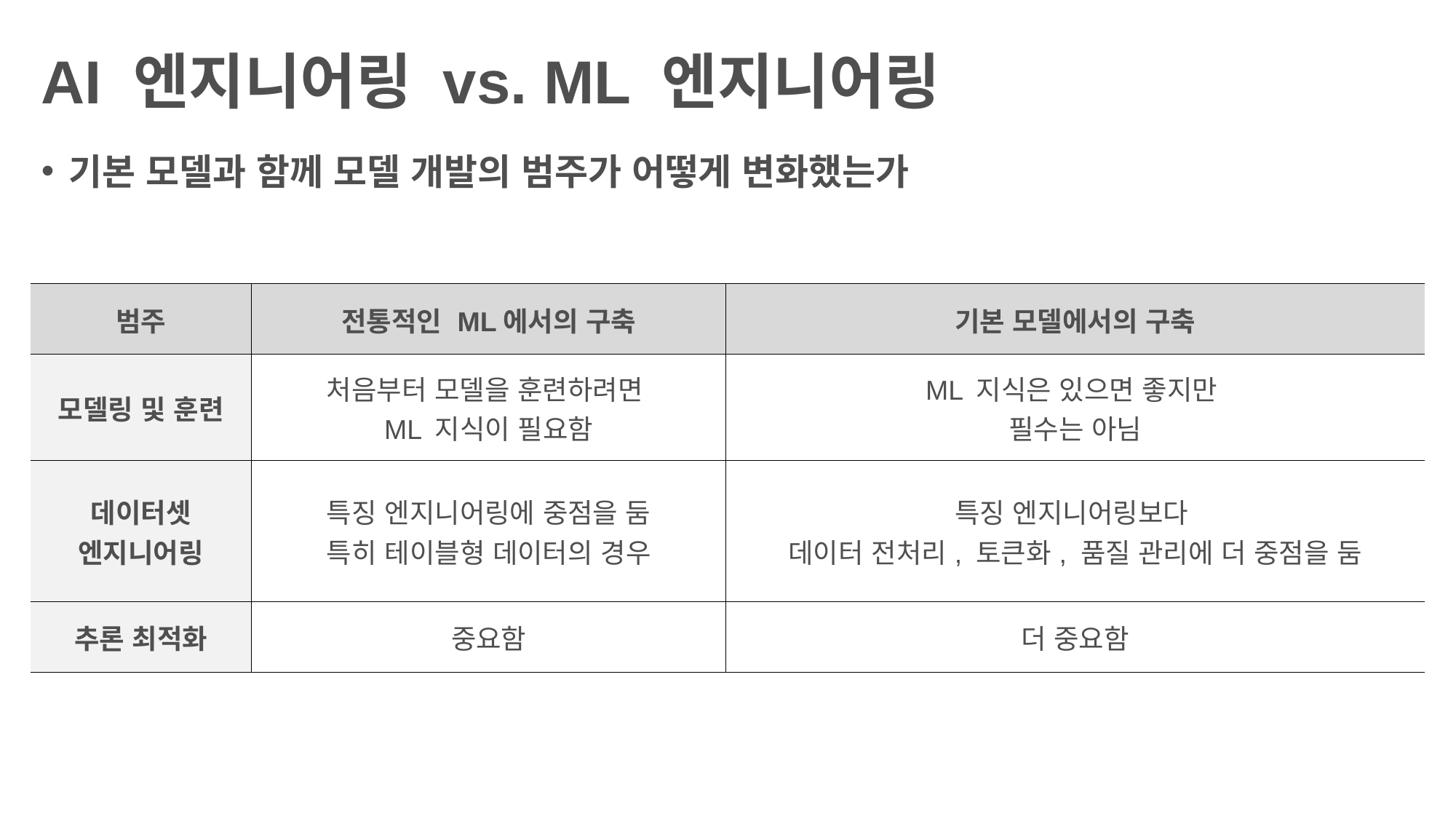

# AI 엔지니어링 vs. ML 엔지니어링
기본 모델과 함께 모델 개발의 범주가 어떻게 변화했는가
| 범주 | 전통적인 ML에서의 구축 | 기본 모델에서의 구축 |
| --- | --- | --- |
| 모델링 및 훈련 | 처음부터 모델을 훈련하려면 ML 지식이 필요함 | ML 지식은 있으면 좋지만 필수는 아님 |
| 데이터셋 엔지니어링 | 특징 엔지니어링에 중점을 둠 특히 테이블형 데이터의 경우 | 특징 엔지니어링보다 데이터 전처리, 토큰화, 품질 관리에 더 중점을 둠 |
| 추론 최적화 | 중요함 | 더 중요함 |